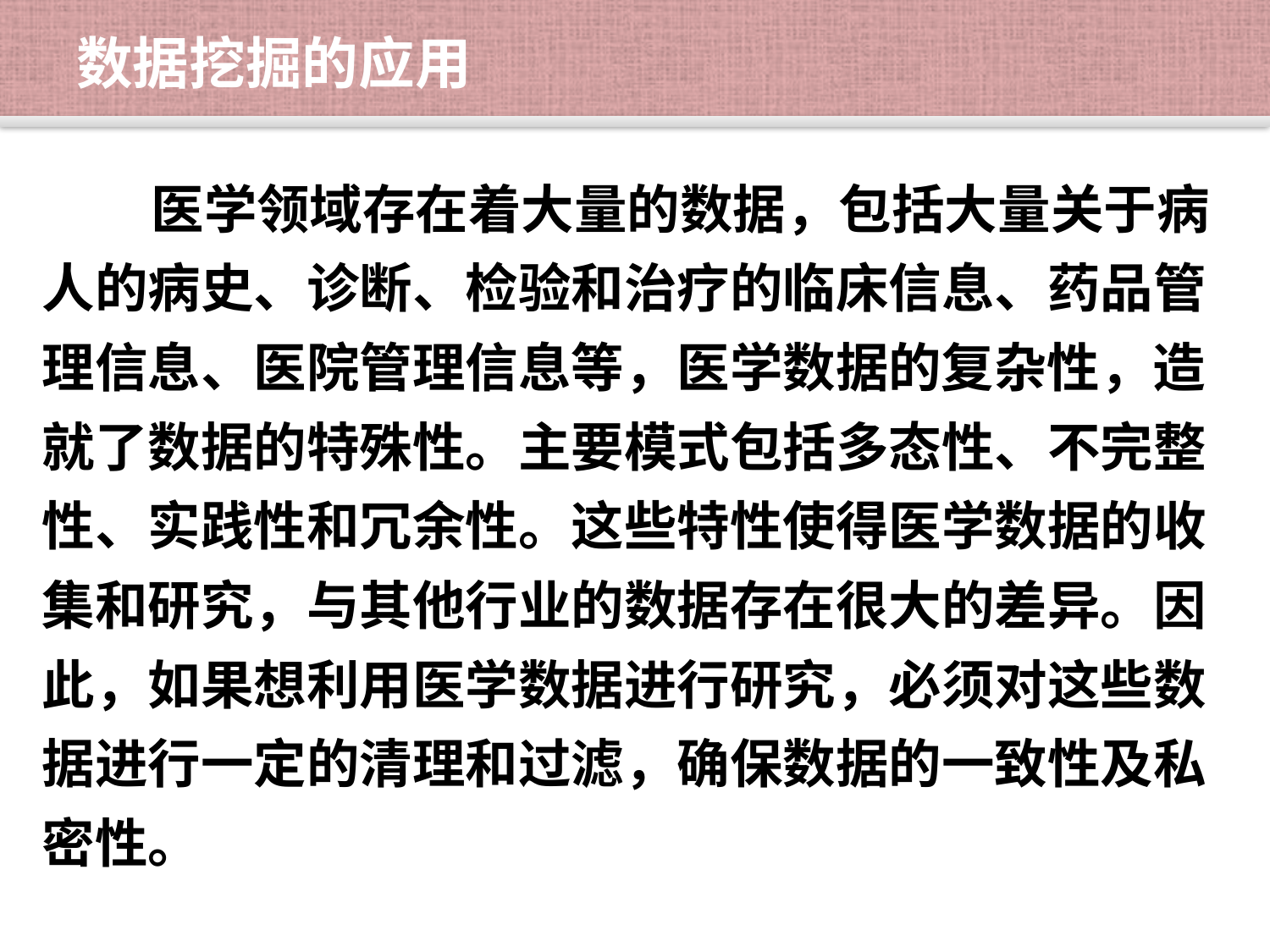

# 数据挖掘的应用
        医学领域存在着大量的数据，包括大量关于病人的病史、诊断、检验和治疗的临床信息、药品管理信息、医院管理信息等，医学数据的复杂性，造就了数据的特殊性。主要模式包括多态性、不完整性、实践性和冗余性。这些特性使得医学数据的收集和研究，与其他行业的数据存在很大的差异。因此，如果想利用医学数据进行研究，必须对这些数据进行一定的清理和过滤，确保数据的一致性及私密性。